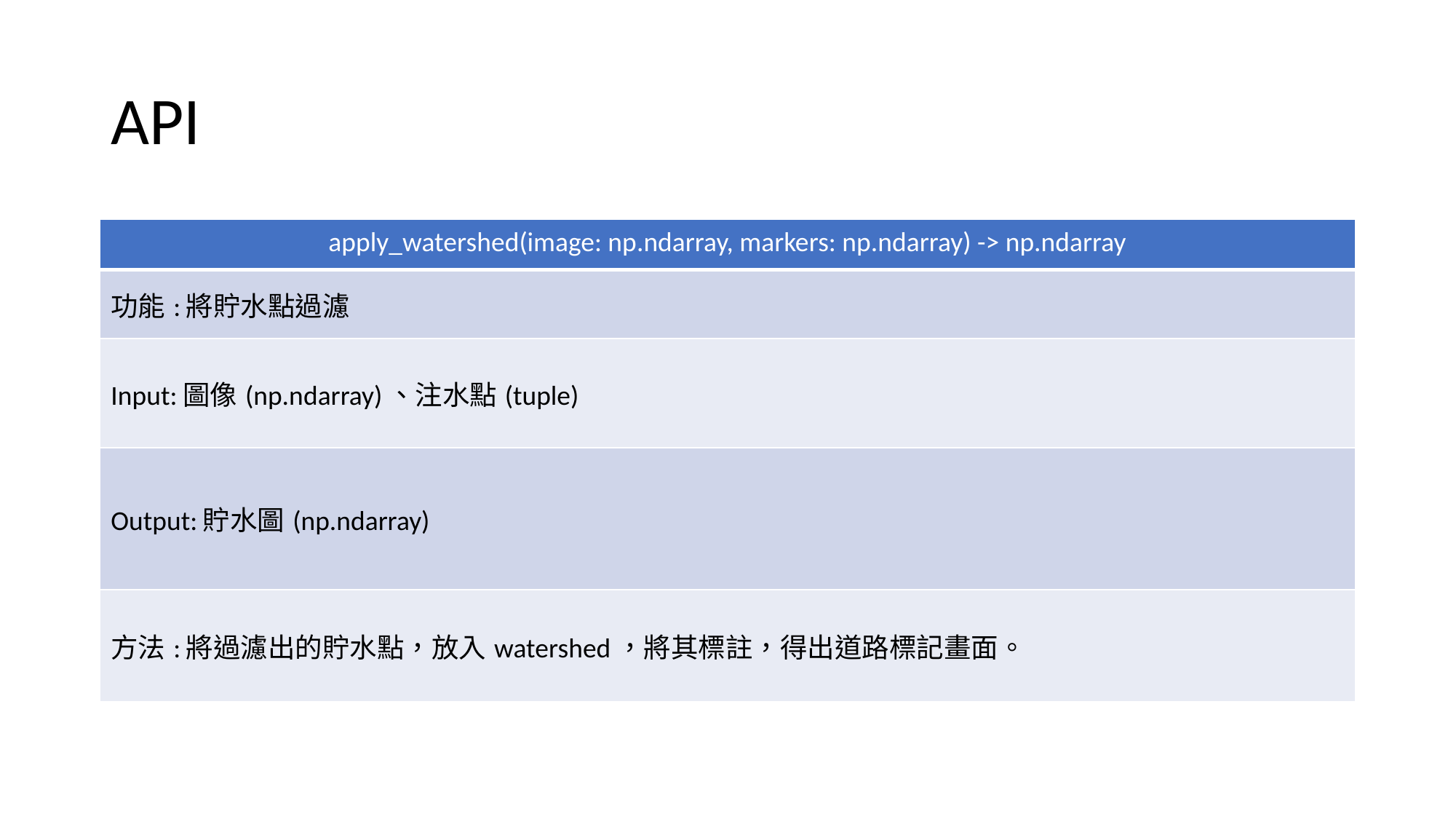

# API
| apply\_watershed(image: np.ndarray, markers: np.ndarray) -> np.ndarray |
| --- |
| 功能:將貯水點過濾 |
| Input:圖像(np.ndarray)、注水點(tuple) |
| Output:貯水圖(np.ndarray) |
| 方法:將過濾出的貯水點，放入watershed，將其標註，得出道路標記畫面。 |